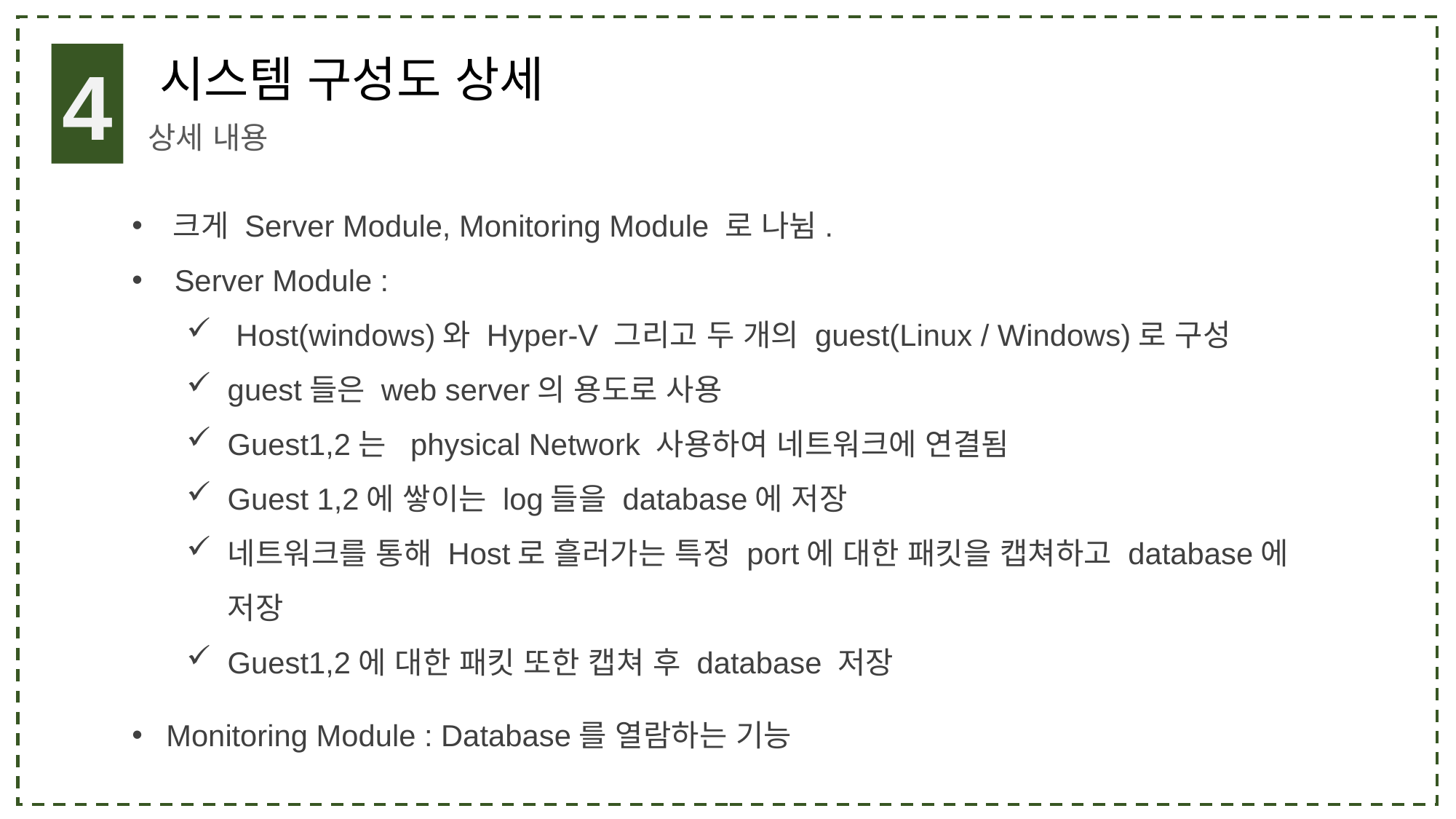

4
시스템 구성도 상세
상세 내용
크게 Server Module, Monitoring Module 로 나뉨.
 Server Module :
 Host(windows)와 Hyper-V 그리고 두 개의 guest(Linux / Windows)로 구성
guest들은 web server의 용도로 사용
Guest1,2는  physical Network 사용하여 네트워크에 연결됨
Guest 1,2에 쌓이는 log들을 database에 저장
네트워크를 통해 Host로 흘러가는 특정 port에 대한 패킷을 캡쳐하고 database에 저장
Guest1,2에 대한 패킷 또한 캡쳐 후 database 저장

Monitoring Module : Database를 열람하는 기능